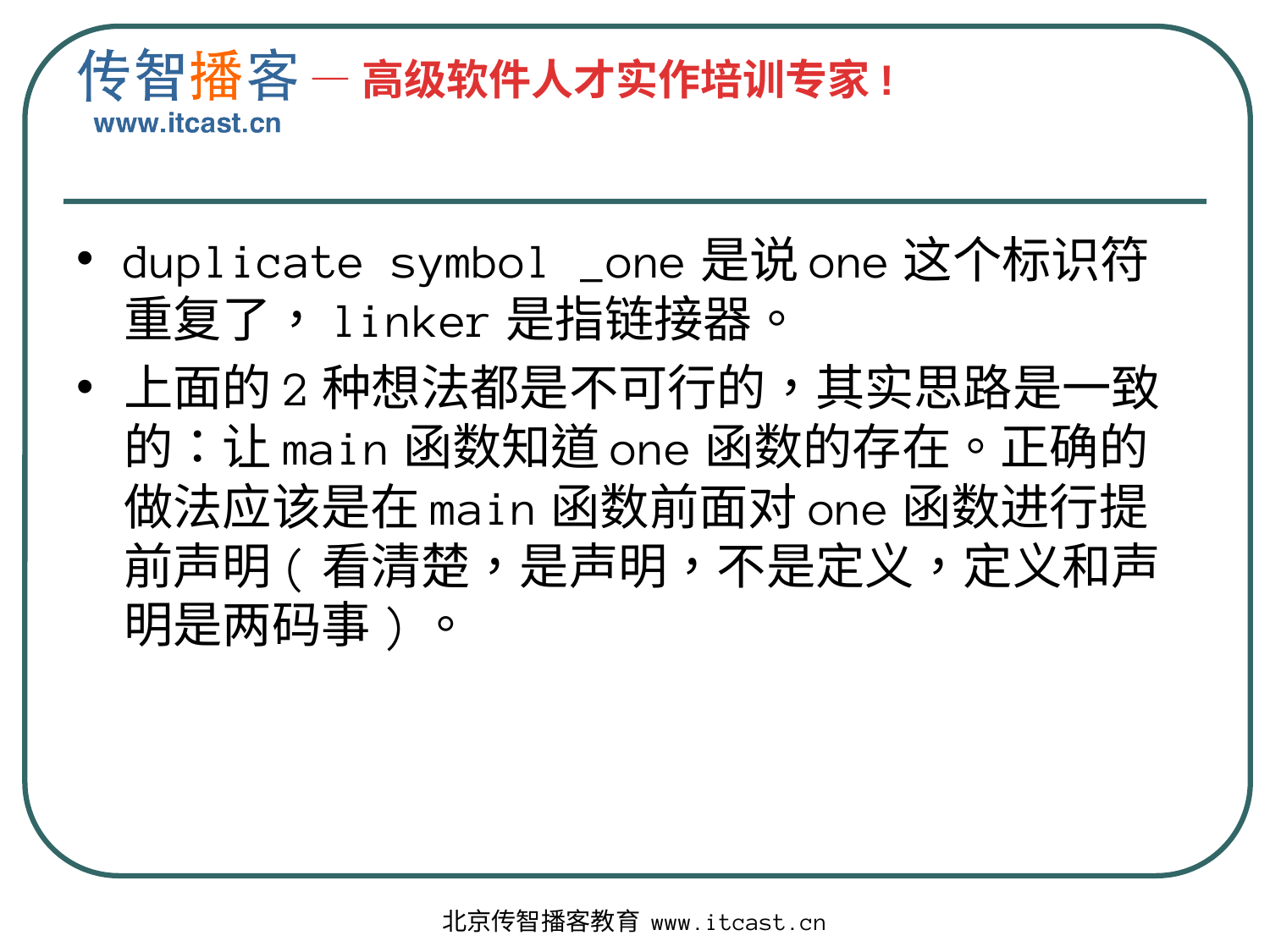

#
duplicate symbol _one是说one这个标识符重复了，linker是指链接器。
上面的2种想法都是不可行的，其实思路是一致的：让main函数知道one函数的存在。正确的做法应该是在main函数前面对one函数进行提前声明(看清楚，是声明，不是定义，定义和声明是两码事)。